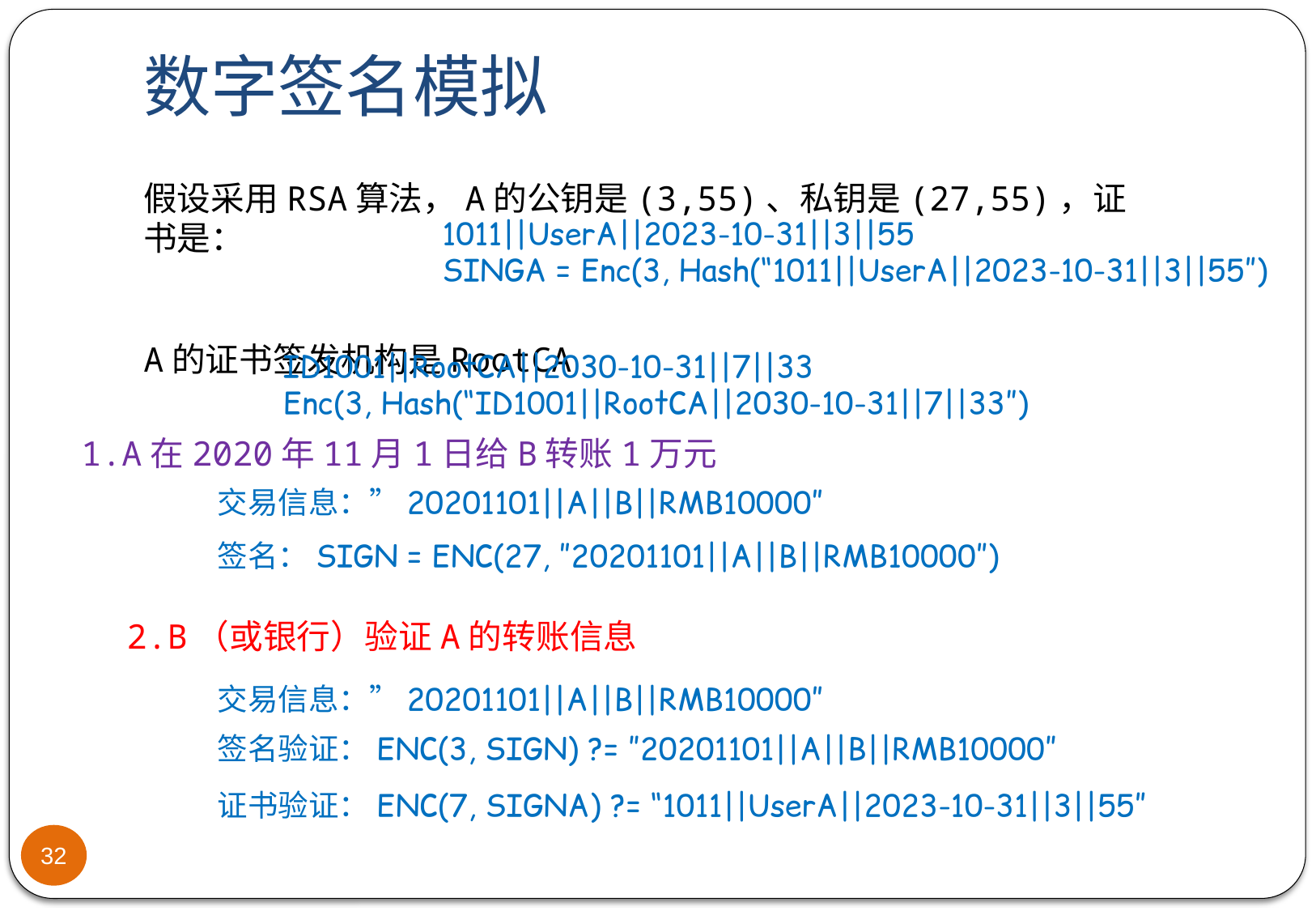

# 数字签名模拟
假设采用RSA算法，A的公钥是(3,55)、私钥是(27,55)，证书是：

A的证书签发机构是RootCA
1011||UserA||2023-10-31||3||55
SINGA = Enc(3, Hash(“1011||UserA||2023-10-31||3||55”)
ID1001||RootCA||2030-10-31||7||33
Enc(3, Hash(“ID1001||RootCA||2030-10-31||7||33”)
1.A在2020年11月1日给B转账1万元
交易信息：”20201101||A||B||RMB10000”
签名：SIGN = ENC(27, ”20201101||A||B||RMB10000”)
2.B（或银行）验证A的转账信息
交易信息：”20201101||A||B||RMB10000”
签名验证：ENC(3, SIGN) ?= ”20201101||A||B||RMB10000”
证书验证：ENC(7, SIGNA) ?= “1011||UserA||2023-10-31||3||55”
32